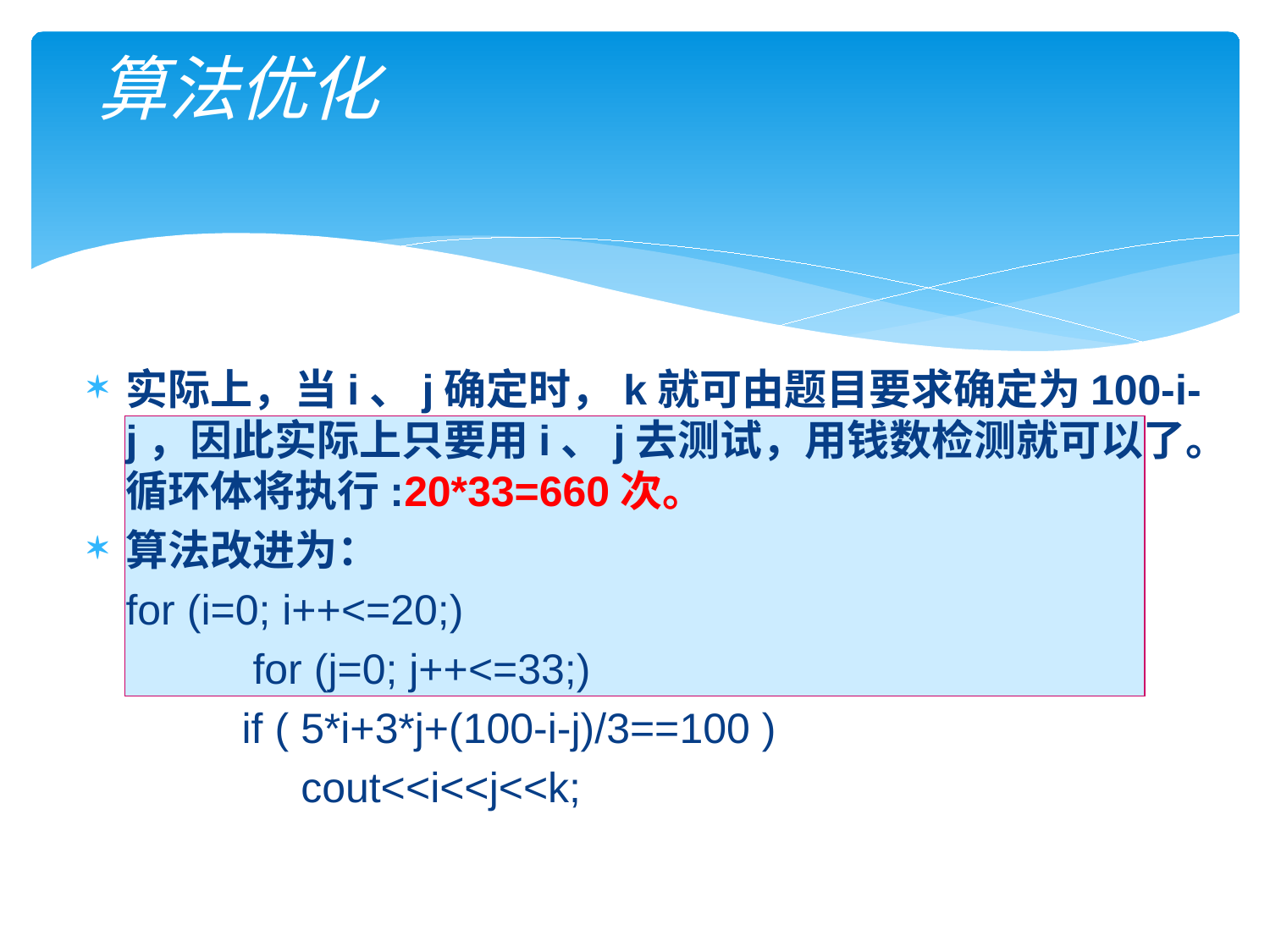

算法优化
实际上，当i、j确定时，k就可由题目要求确定为100-i-j，因此实际上只要用i、j去测试，用钱数检测就可以了。循环体将执行:20*33=660次。
算法改进为：
	for (i=0; i++<=20;)
      	for (j=0; j++<=33;)
             if ( 5*i+3*j+(100-i-j)/3==100 )
                  cout<<i<<j<<k;